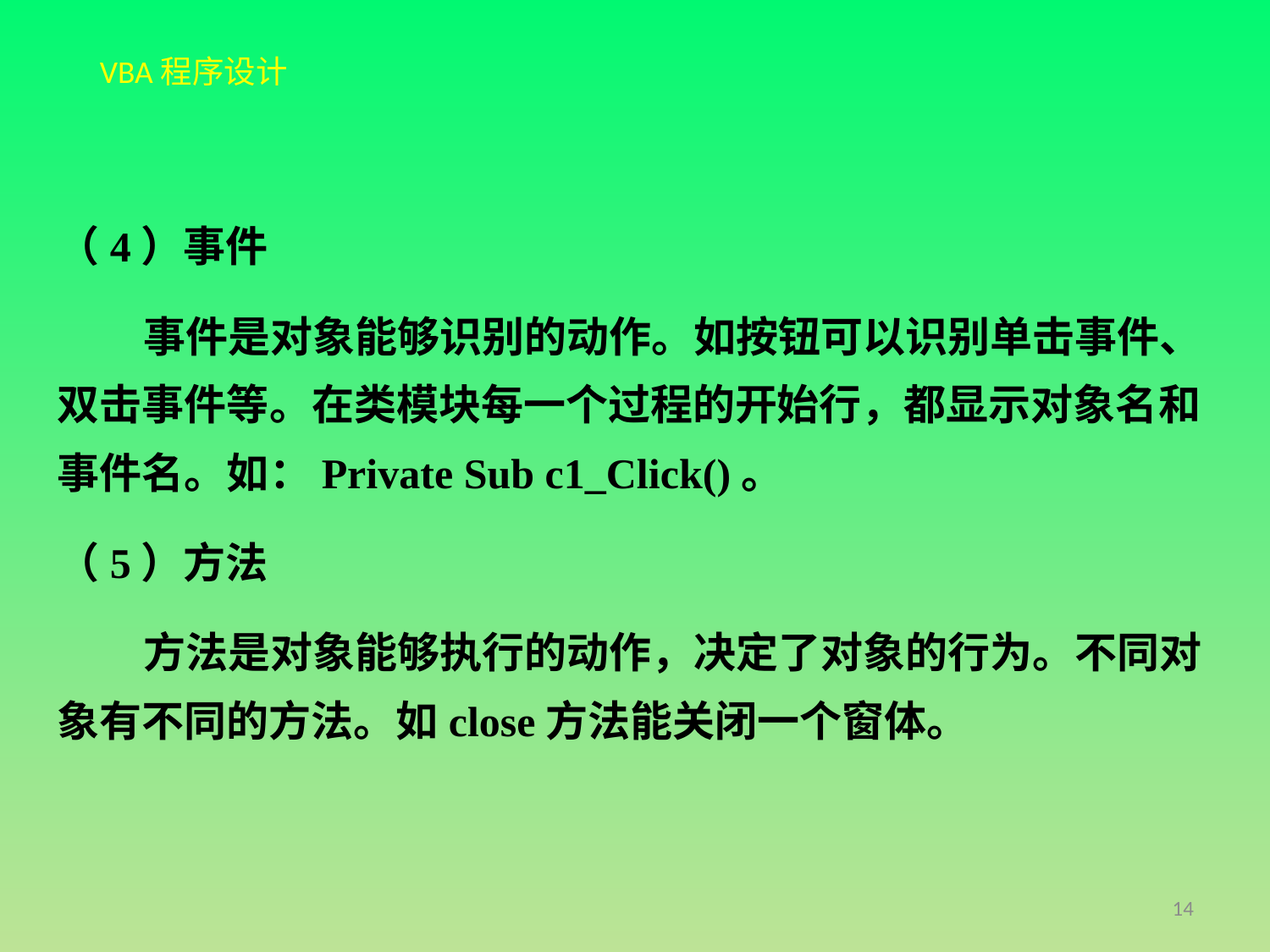

（4）事件
        事件是对象能够识别的动作。如按钮可以识别单击事件、双击事件等。在类模块每一个过程的开始行，都显示对象名和事件名。如：Private Sub c1_Click()。
（5）方法
        方法是对象能够执行的动作，决定了对象的行为。不同对象有不同的方法。如close方法能关闭一个窗体。
14